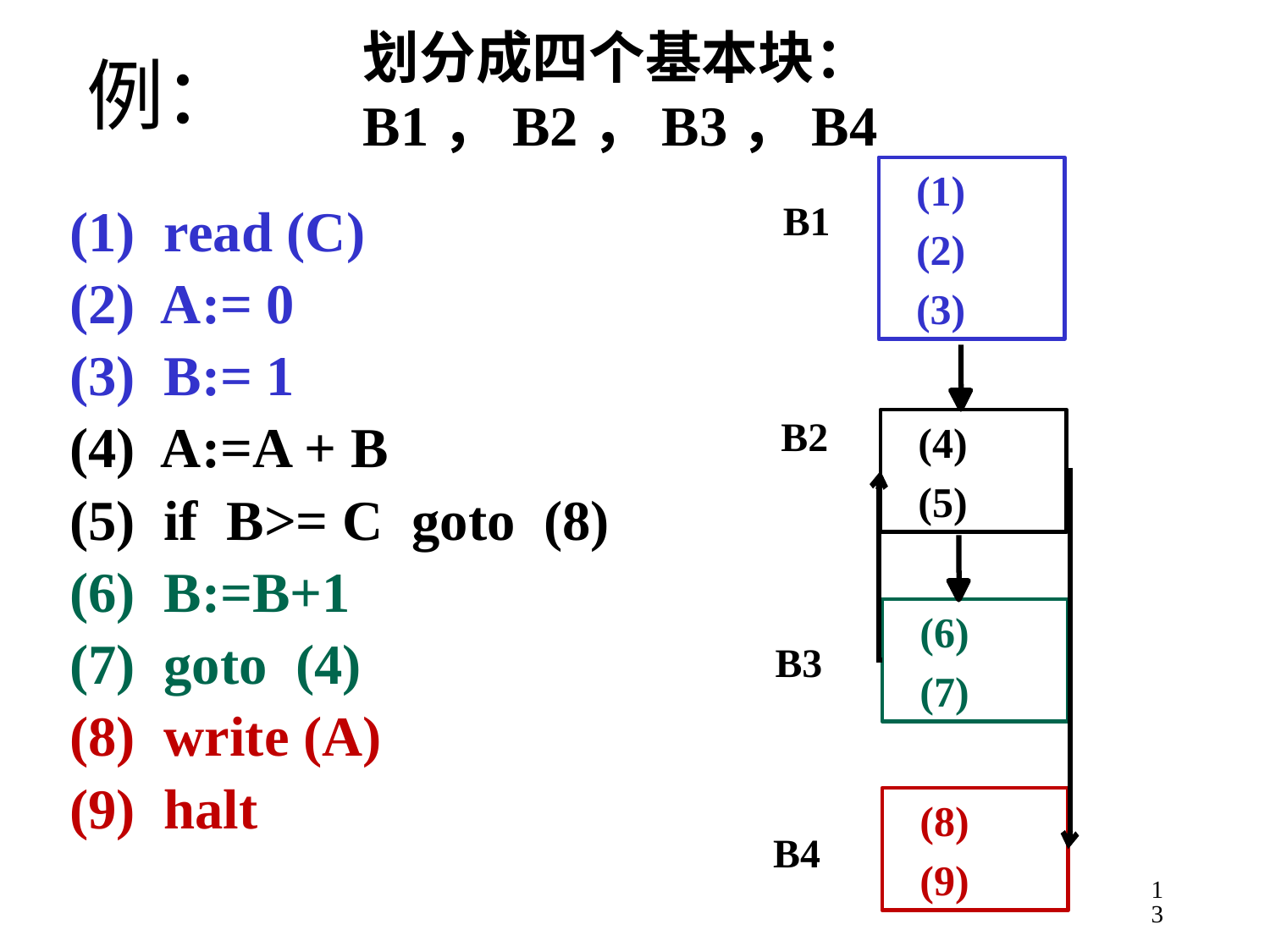

划分成四个基本块：B1，B2，B3，B4
# 例：
(1)
(2)
(3)
       B1
(1)  read (C)
(2)  A:= 0
(3)  B:= 1
(4)  A:=A + B
(5)  if  B>= C  goto  (8)
(6)  B:=B+1
(7)  goto  (4)
(8)  write (A)
(9)  halt

(4)
(5)
       B2

(6)
(7)
       B3

(8)
(9)

       B4
13